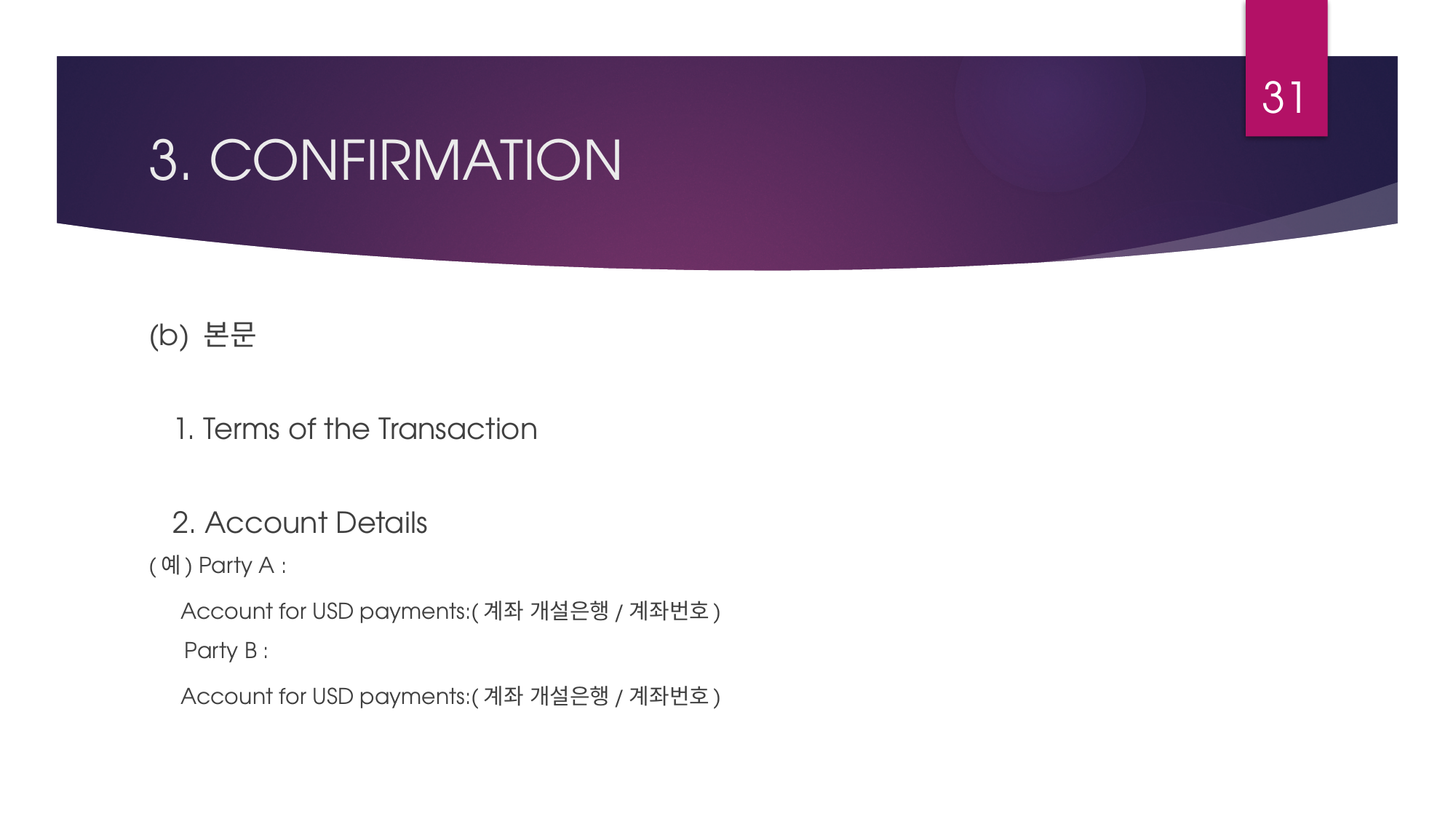

31
# 3. CONFIRMATION
(b) 본문

   1. Terms of the Transaction

   2. Account Details
(예) Party A :
    Account for USD payments:(계좌 개설은행/계좌번호)
      Party B :
    Account for USD payments:(계좌 개설은행/계좌번호)